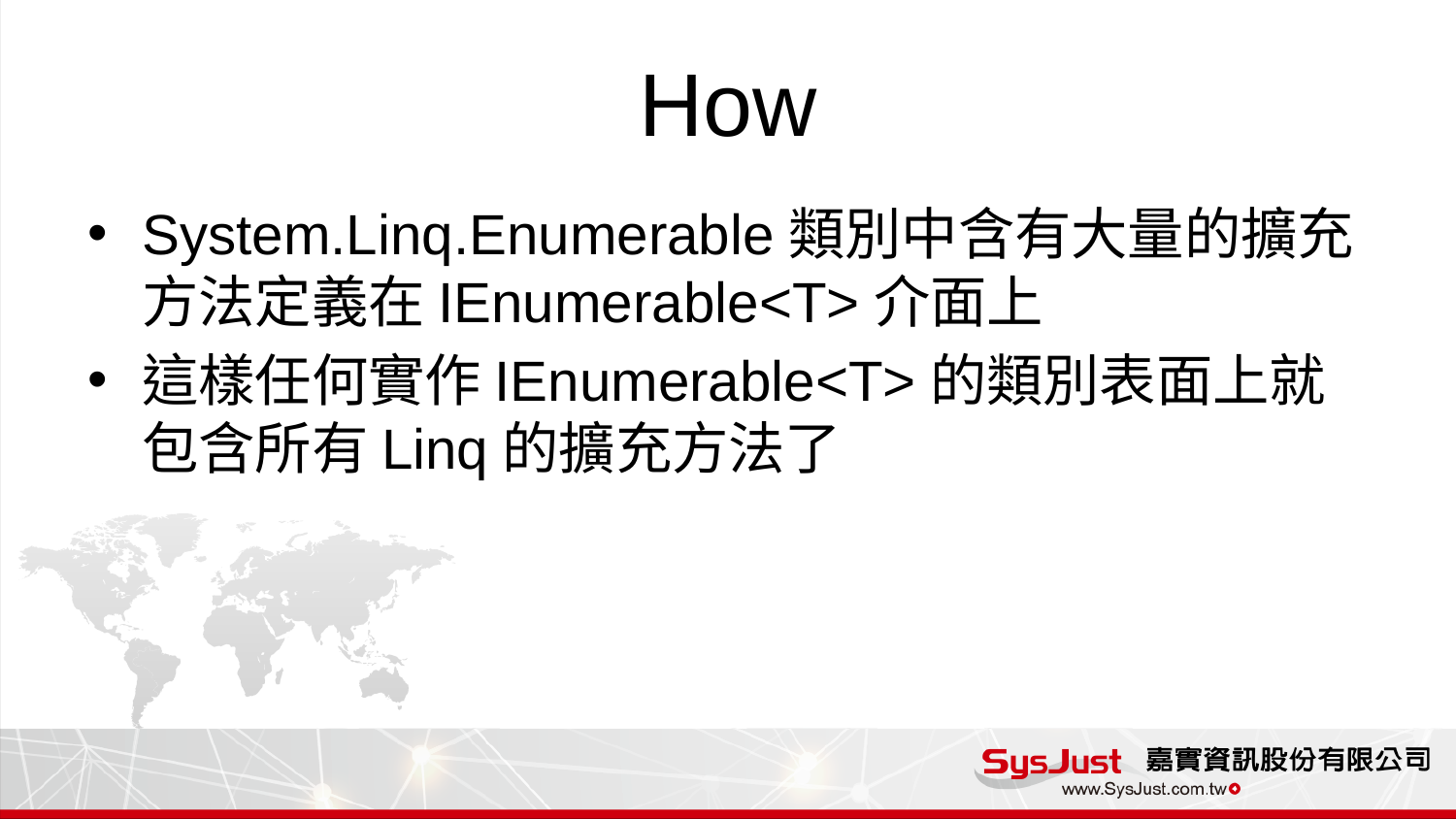

# How
System.Linq.Enumerable類別中含有大量的擴充方法定義在IEnumerable<T>介面上
這樣任何實作IEnumerable<T>的類別表面上就包含所有Linq的擴充方法了